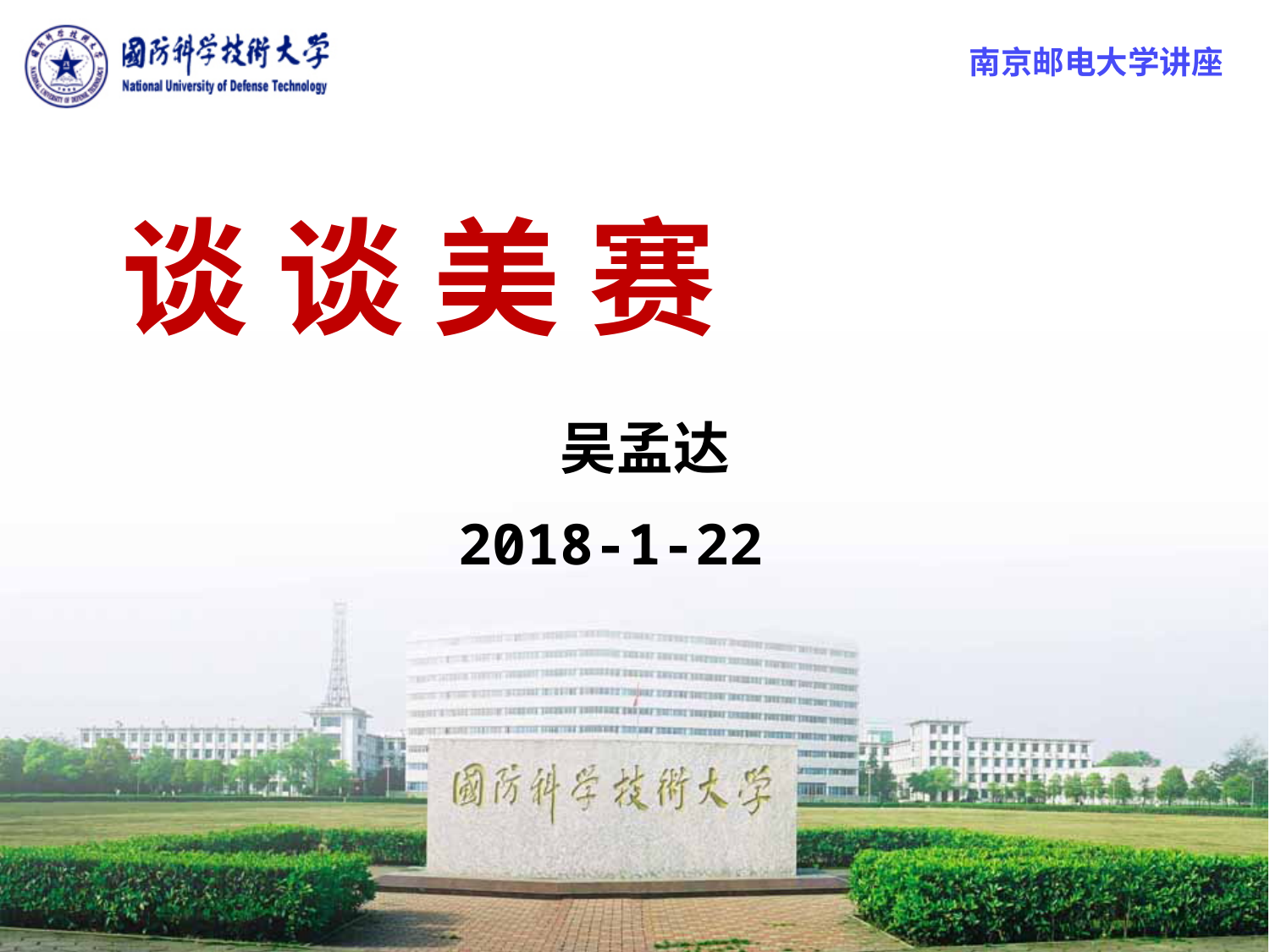

南京邮电大学讲座
谈 谈 美 赛
吴孟达
2018-1-22